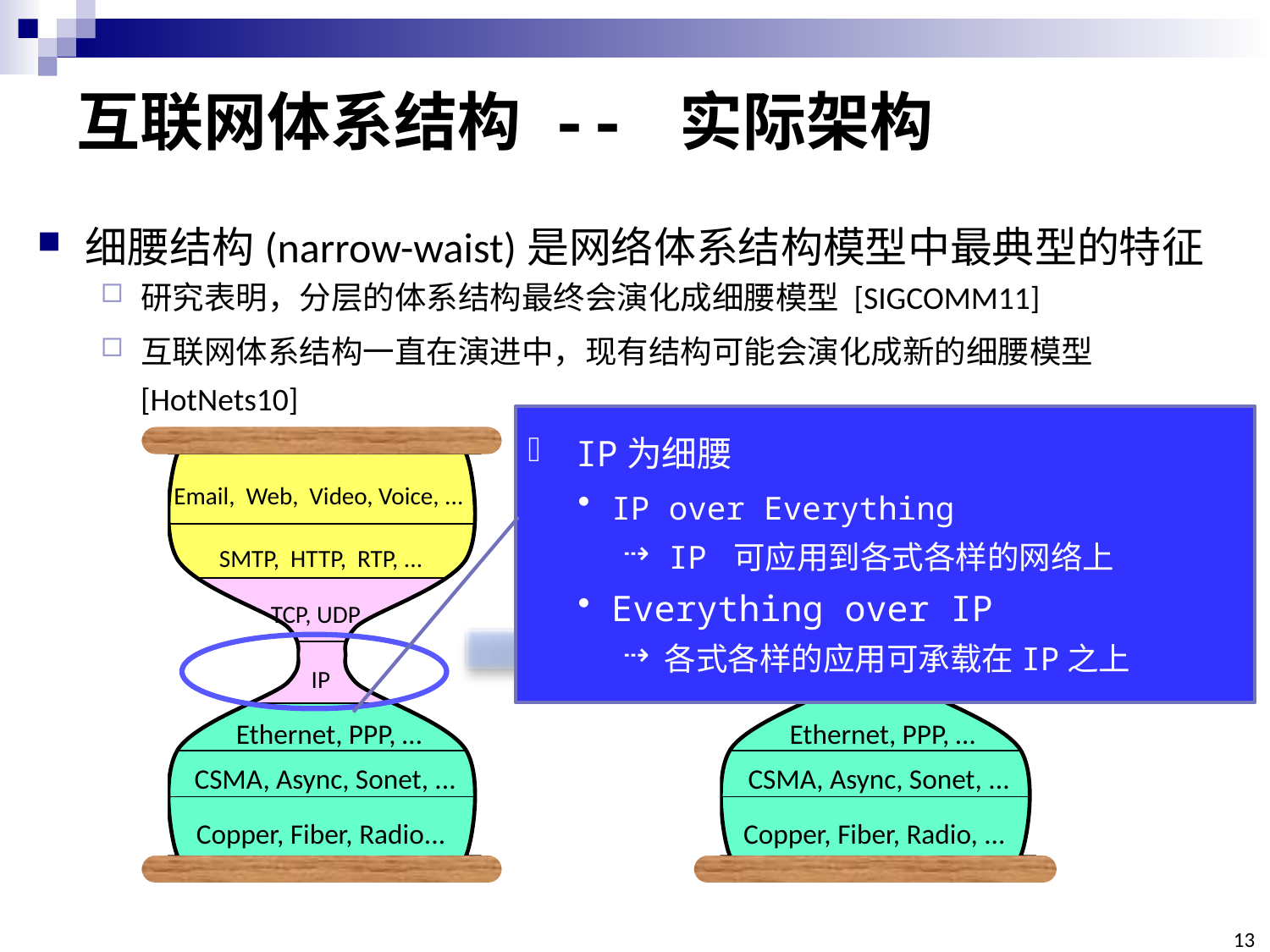

# 互联网体系结构 -- 实际架构
细腰结构(narrow-waist)是网络体系结构模型中最典型的特征
研究表明，分层的体系结构最终会演化成细腰模型 [SIGCOMM11]
互联网体系结构一直在演进中，现有结构可能会演化成新的细腰模型 [HotNets10]

IP为细腰
 IP over Everything
 IP 可应用到各式各样的网络上
 Everything over IP
 各式各样的应用可承载在IP之上

IP

Email,  Web,  Video, Voice, ...
SMTP,  HTTP,  RTP, ...
TCP, UDP
 Ethernet, PPP, …
CSMA, Async, Sonet, ...
Copper, Fiber, Radio...

TCP/IP

Email, Web, Bulk, Voice,
Weixin, Video Streaming, ...
HTTP
 Ethernet, PPP, …
CSMA, Async, Sonet, ...
Copper, Fiber, Radio, ...

13